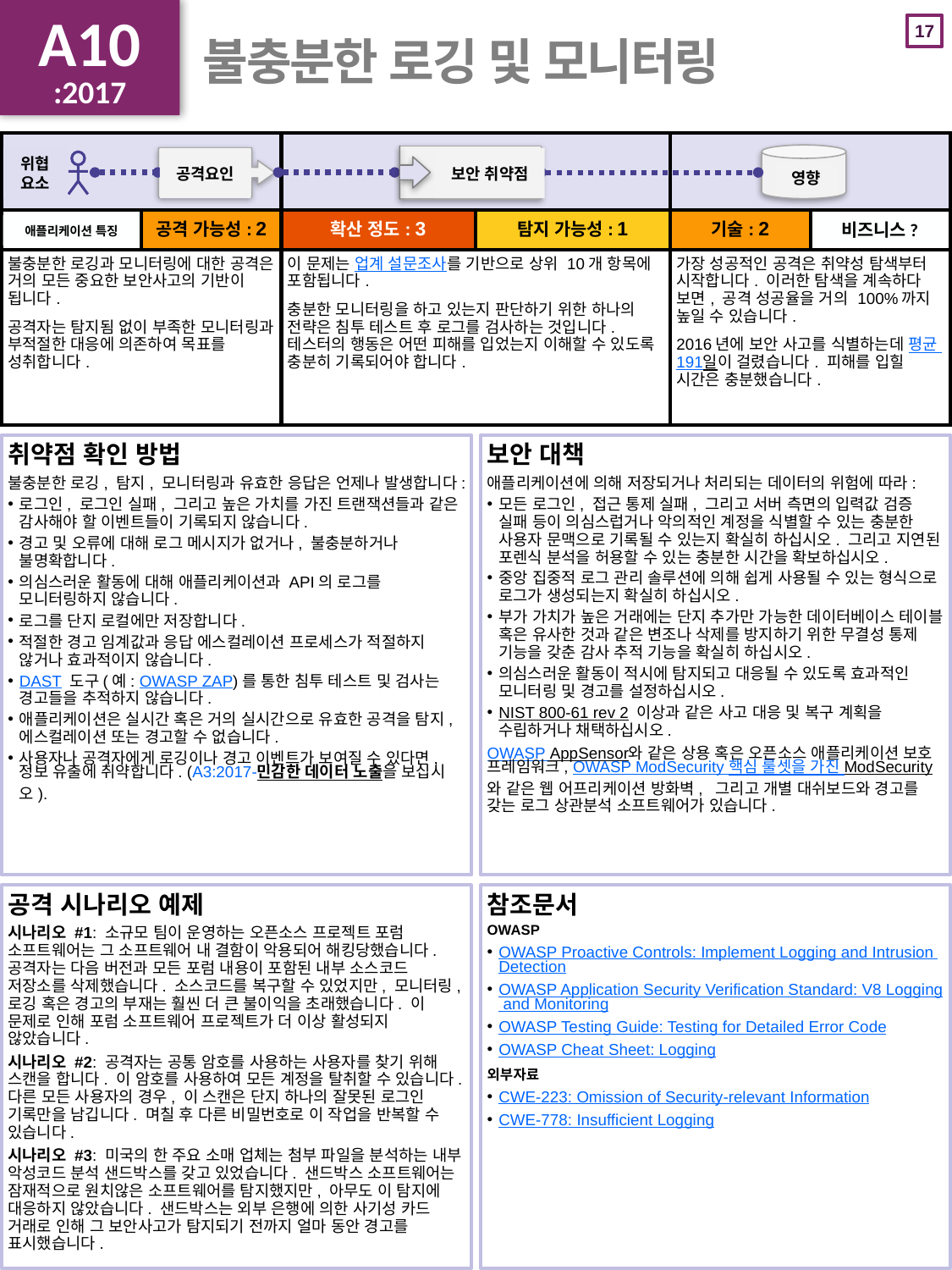

A10
:2017
# 불충분한 로깅 및 모니터링
|  |  |  |  |  |  |
| --- | --- | --- | --- | --- | --- |
|  | 공격 가능성: 2 | 확산 정도: 3 | 탐지 가능성: 1 | 기술: 2 |  |
| 불충분한 로깅과 모니터링에 대한 공격은 거의 모든 중요한 보안사고의 기반이 됩니다. 공격자는 탐지됨 없이 부족한 모니터링과 부적절한 대응에 의존하여 목표를 성취합니다. |  | 이 문제는 업계 설문조사를 기반으로 상위 10개 항목에 포함됩니다.  충분한 모니터링을 하고 있는지 판단하기 위한 하나의 전략은 침투 테스트 후 로그를 검사하는 것입니다. 테스터의 행동은 어떤 피해를 입었는지 이해할 수 있도록 충분히 기록되어야 합니다. |  | 가장 성공적인 공격은 취약성 탐색부터 시작합니다. 이러한 탐색을 계속하다 보면, 공격 성공율을 거의 100%까지 높일 수 있습니다.  2016년에 보안 사고를 식별하는데 평균 191일이 걸렸습니다. 피해를 입힐 시간은 충분했습니다. |  |
위협요소
보안 취약점
공격요인
영향
애플리케이션 특징
비즈니스?
취약점 확인 방법
불충분한 로깅, 탐지, 모니터링과 유효한 응답은 언제나 발생합니다:
로그인, 로그인 실패, 그리고 높은 가치를 가진 트랜잭션들과 같은 감사해야 할 이벤트들이 기록되지 않습니다.
경고 및 오류에 대해 로그 메시지가 없거나, 불충분하거나 불명확합니다.
의심스러운 활동에 대해 애플리케이션과 API의 로그를 모니터링하지 않습니다.
로그를 단지 로컬에만 저장합니다.
적절한 경고 임계값과 응답 에스컬레이션 프로세스가 적절하지 않거나 효과적이지 않습니다.
DAST 도구(예: OWASP ZAP)를 통한 침투 테스트 및 검사는 경고들을 추적하지 않습니다.
애플리케이션은 실시간 혹은 거의 실시간으로 유효한 공격을 탐지, 에스컬레이션 또는 경고할 수 없습니다.
사용자나 공격자에게 로깅이나 경고 이벤트가 보여질 수 있다면, 정보 유출에 취약합니다. (A3:2017-민감한 데이터 노출을 보십시오).
보안 대책
애플리케이션에 의해 저장되거나 처리되는 데이터의 위험에 따라:
모든 로그인, 접근 통제 실패, 그리고 서버 측면의 입력값 검증 실패 등이 의심스럽거나 악의적인 계정을 식별할 수 있는 충분한 사용자 문맥으로 기록될 수 있는지 확실히 하십시오. 그리고 지연된 포렌식 분석을 허용할 수 있는 충분한 시간을 확보하십시오.
중앙 집중적 로그 관리 솔루션에 의해 쉽게 사용될 수 있는 형식으로 로그가 생성되는지 확실히 하십시오.
부가 가치가 높은 거래에는 단지 추가만 가능한 데이터베이스 테이블 혹은 유사한 것과 같은 변조나 삭제를 방지하기 위한 무결성 통제 기능을 갖춘 감사 추적 기능을 확실히 하십시오.
의심스러운 활동이 적시에 탐지되고 대응될 수 있도록 효과적인 모니터링 및 경고를 설정하십시오.
NIST 800-61 rev 2 이상과 같은 사고 대응 및 복구 계획을 수립하거나 채택하십시오.
OWASP AppSensor와 같은 상용 혹은 오픈소스 애플리케이션 보호 프레임워크, OWASP ModSecurity 핵심 룰셋을 가진 ModSecurity와 같은 웹 어프리케이션 방화벽,  그리고 개별 대쉬보드와 경고를 갖는 로그 상관분석 소프트웨어가 있습니다.
공격 시나리오 예제
시나리오 #1: 소규모 팀이 운영하는 오픈소스 프로젝트 포럼 소프트웨어는 그 소프트웨어 내 결함이 악용되어 해킹당했습니다. 공격자는 다음 버전과 모든 포럼 내용이 포함된 내부 소스코드 저장소를 삭제했습니다. 소스코드를 복구할 수 있었지만, 모니터링, 로깅 혹은 경고의 부재는 훨씬 더 큰 불이익을 초래했습니다. 이 문제로 인해 포럼 소프트웨어 프로젝트가 더 이상 활성되지 않았습니다.
시나리오 #2: 공격자는 공통 암호를 사용하는 사용자를 찾기 위해 스캔을 합니다. 이 암호를 사용하여 모든 계정을 탈취할 수 있습니다. 다른 모든 사용자의 경우, 이 스캔은 단지 하나의 잘못된 로그인 기록만을 남깁니다. 며칠 후 다른 비밀번호로 이 작업을 반복할 수 있습니다.
시나리오 #3: 미국의 한 주요 소매 업체는 첨부 파일을 분석하는 내부 악성코드 분석 샌드박스를 갖고 있었습니다. 샌드박스 소프트웨어는 잠재적으로 원치않은 소프트웨어를 탐지했지만, 아무도 이 탐지에 대응하지 않았습니다. 샌드박스는 외부 은행에 의한 사기성 카드 거래로 인해 그 보안사고가 탐지되기 전까지 얼마 동안 경고를 표시했습니다.
참조문서
OWASP
OWASP Proactive Controls: Implement Logging and Intrusion Detection
OWASP Application Security Verification Standard: V8 Logging and Monitoring
OWASP Testing Guide: Testing for Detailed Error Code
OWASP Cheat Sheet: Logging
외부자료
CWE-223: Omission of Security-relevant Information
CWE-778: Insufficient Logging